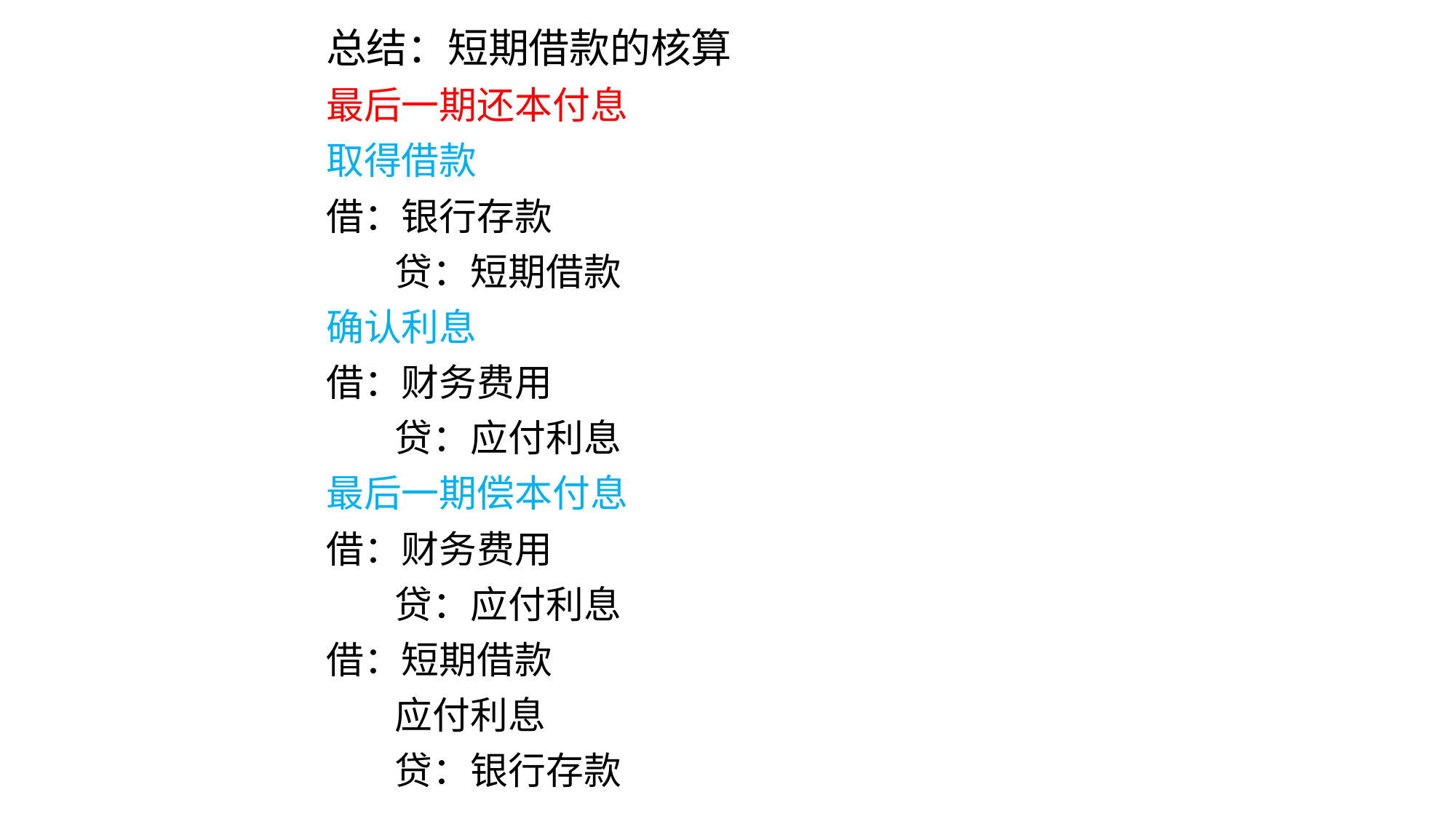

总结：短期借款的核算
最后一期还本付息
取得借款
借：银行存款
       贷：短期借款
确认利息
借：财务费用
       贷：应付利息
最后一期偿本付息
借：财务费用
       贷：应付利息
借：短期借款
       应付利息
       贷：银行存款